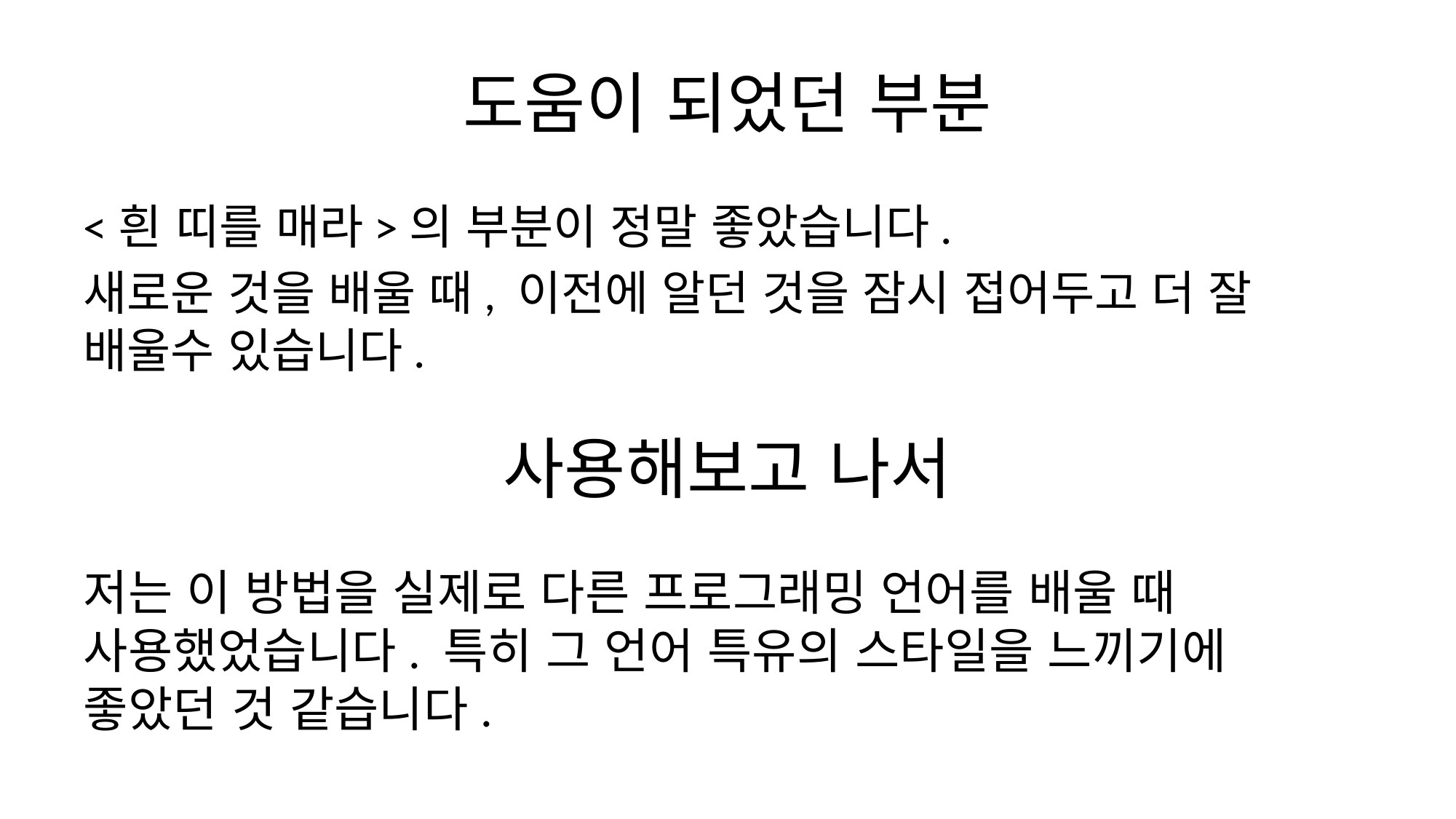

# 도움이 되었던 부분
<흰 띠를 매라>의 부분이 정말 좋았습니다.
새로운 것을 배울 때, 이전에 알던 것을 잠시 접어두고 더 잘 배울수 있습니다.

사용해보고 나서
저는 이 방법을 실제로 다른 프로그래밍 언어를 배울 때 사용했었습니다. 특히 그 언어 특유의 스타일을 느끼기에 좋았던 것 같습니다.